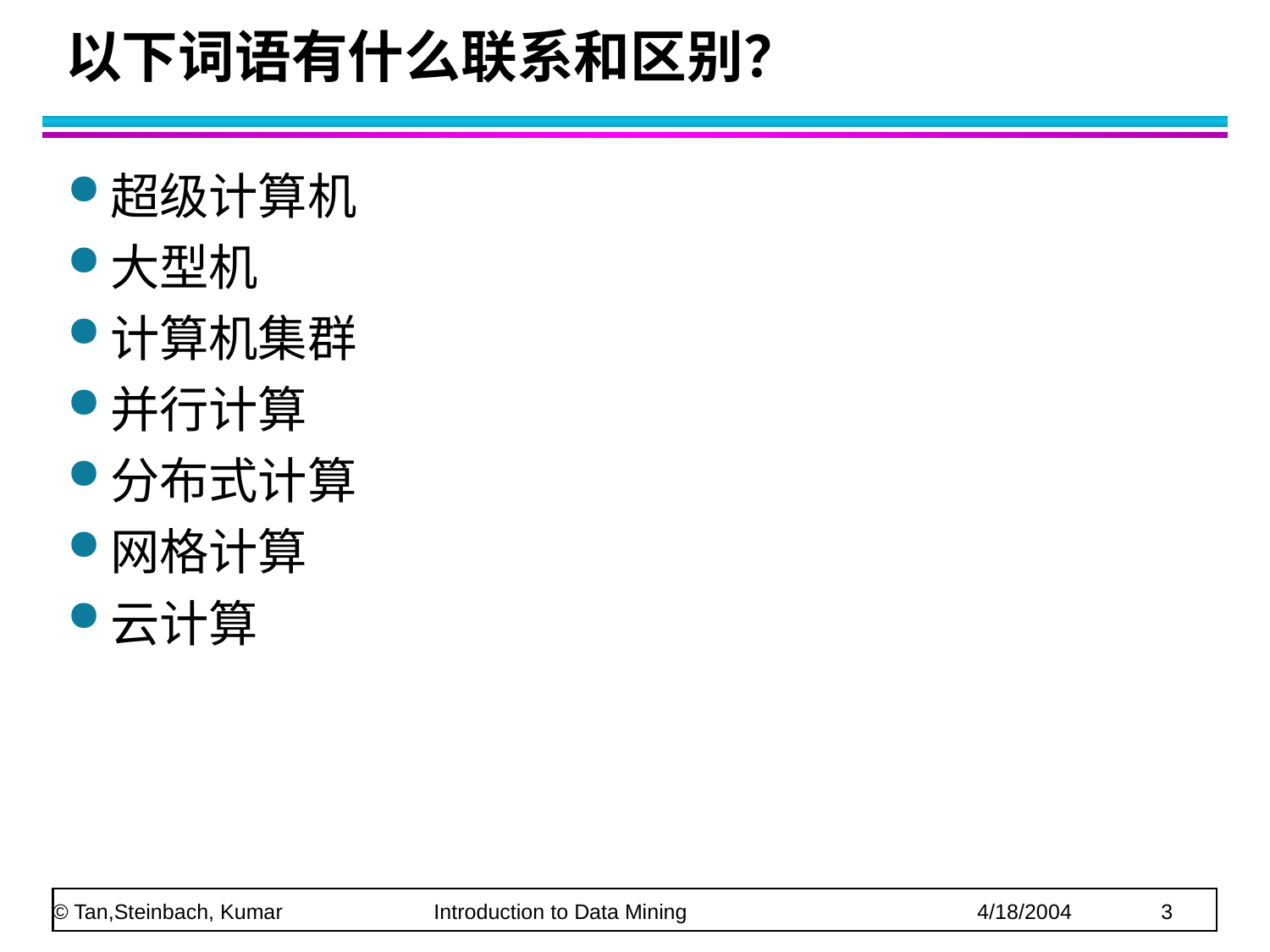

# 以下词语有什么联系和区别？
超级计算机
大型机
计算机集群
并行计算
分布式计算
网格计算
云计算